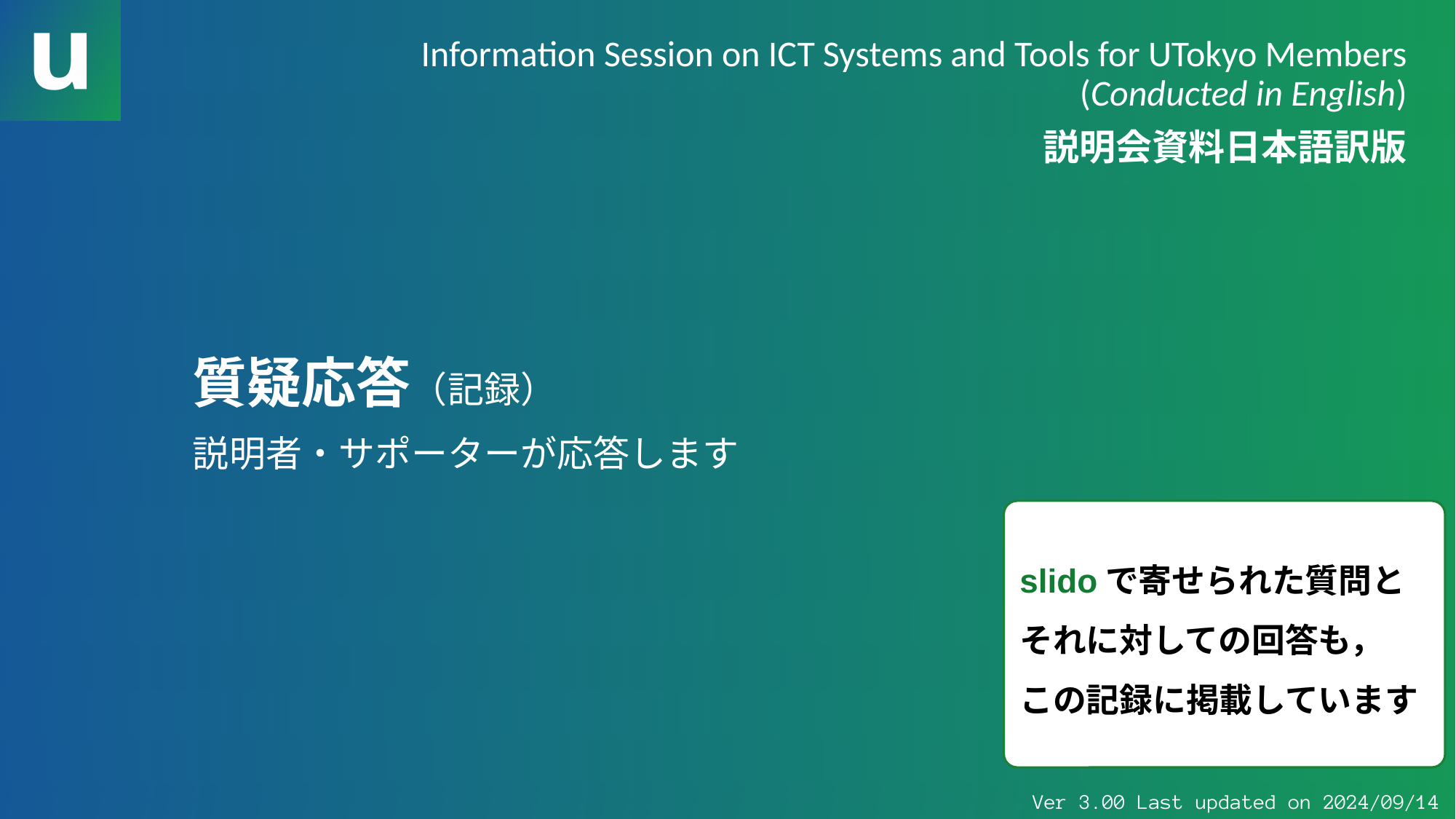

Information Session on ICT Systems and Tools for UTokyo Members
(Conducted in English)
説明会資料日本語訳版
# 質疑応答（記録）
説明者・サポーターが応答します

slidoで寄せられた質問と
それに対しての回答も，
この記録に掲載しています
Ver 3.00 Last updated on 2024/09/14